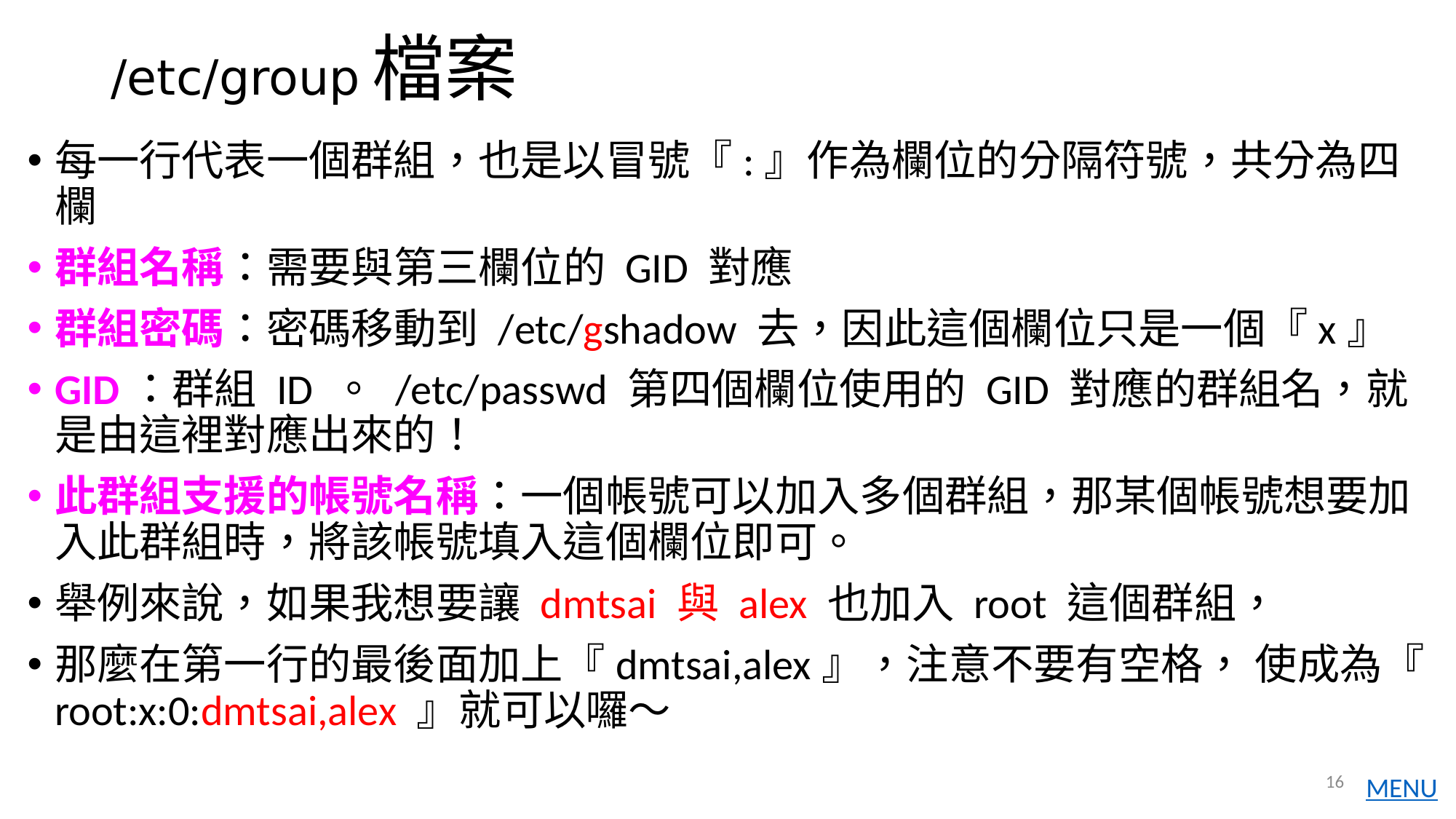

# /etc/group檔案
每一行代表一個群組，也是以冒號『:』作為欄位的分隔符號，共分為四欄
群組名稱：需要與第三欄位的 GID 對應
群組密碼：密碼移動到 /etc/gshadow 去，因此這個欄位只是一個『x』
GID：群組 ID 。 /etc/passwd 第四個欄位使用的 GID 對應的群組名，就是由這裡對應出來的！
此群組支援的帳號名稱：一個帳號可以加入多個群組，那某個帳號想要加入此群組時，將該帳號填入這個欄位即可。
舉例來說，如果我想要讓 dmtsai 與 alex 也加入 root 這個群組，
那麼在第一行的最後面加上『dmtsai,alex』，注意不要有空格， 使成為『 root:x:0:dmtsai,alex 』就可以囉～

16